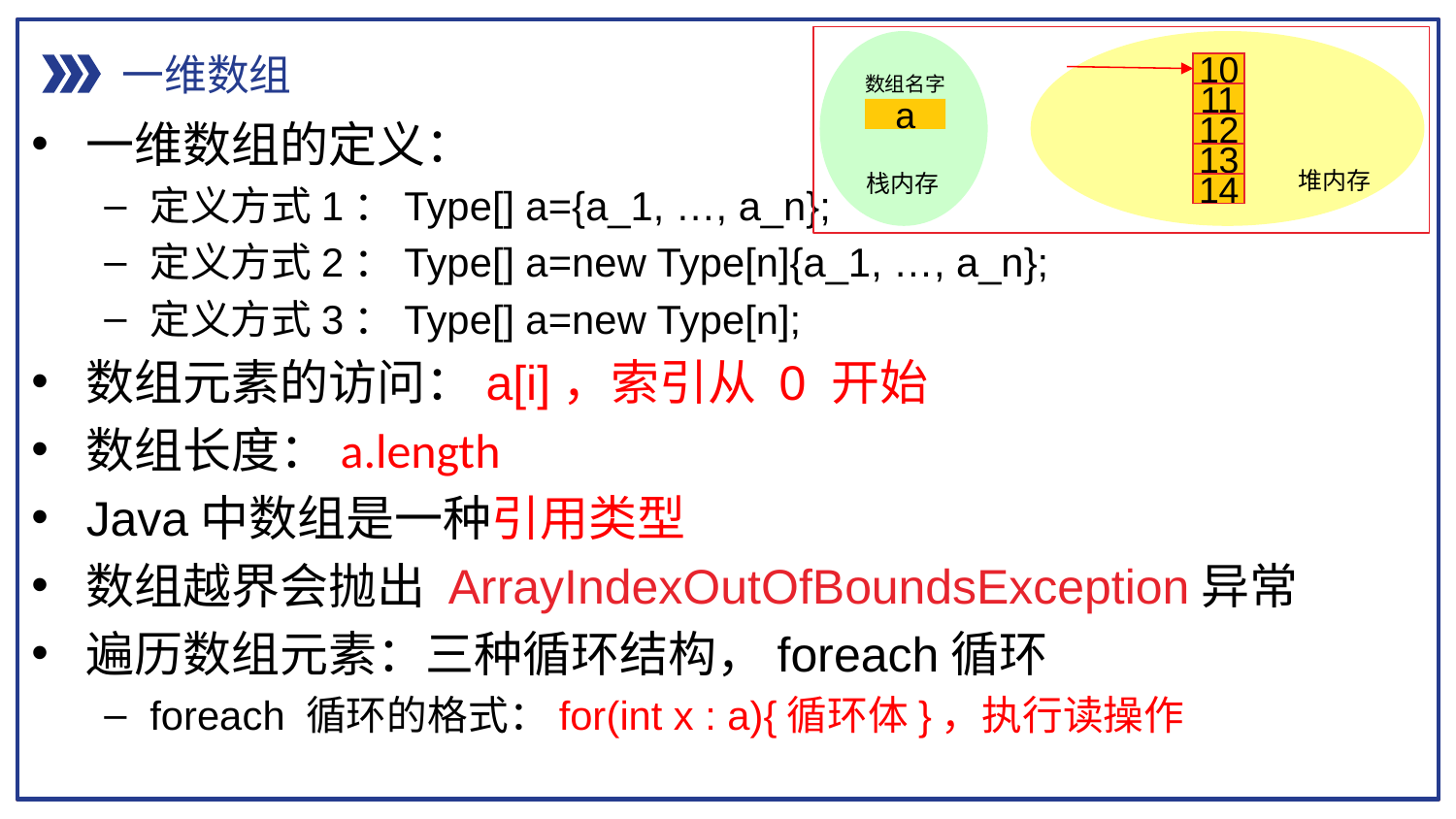

数组名字
a
栈内存

10
11
12
13
14

堆内存
一维数组

一维数组的定义：
定义方式1：Type[] a={a_1, …, a_n};
定义方式2：Type[] a=new Type[n]{a_1, …, a_n};
定义方式3：Type[] a=new Type[n];
数组元素的访问：a[i]，索引从 0 开始
数组长度：a.length
Java中数组是一种引用类型
数组越界会抛出 ArrayIndexOutOfBoundsException异常
遍历数组元素：三种循环结构，foreach循环
foreach 循环的格式：for(int x : a){循环体}，执行读操作